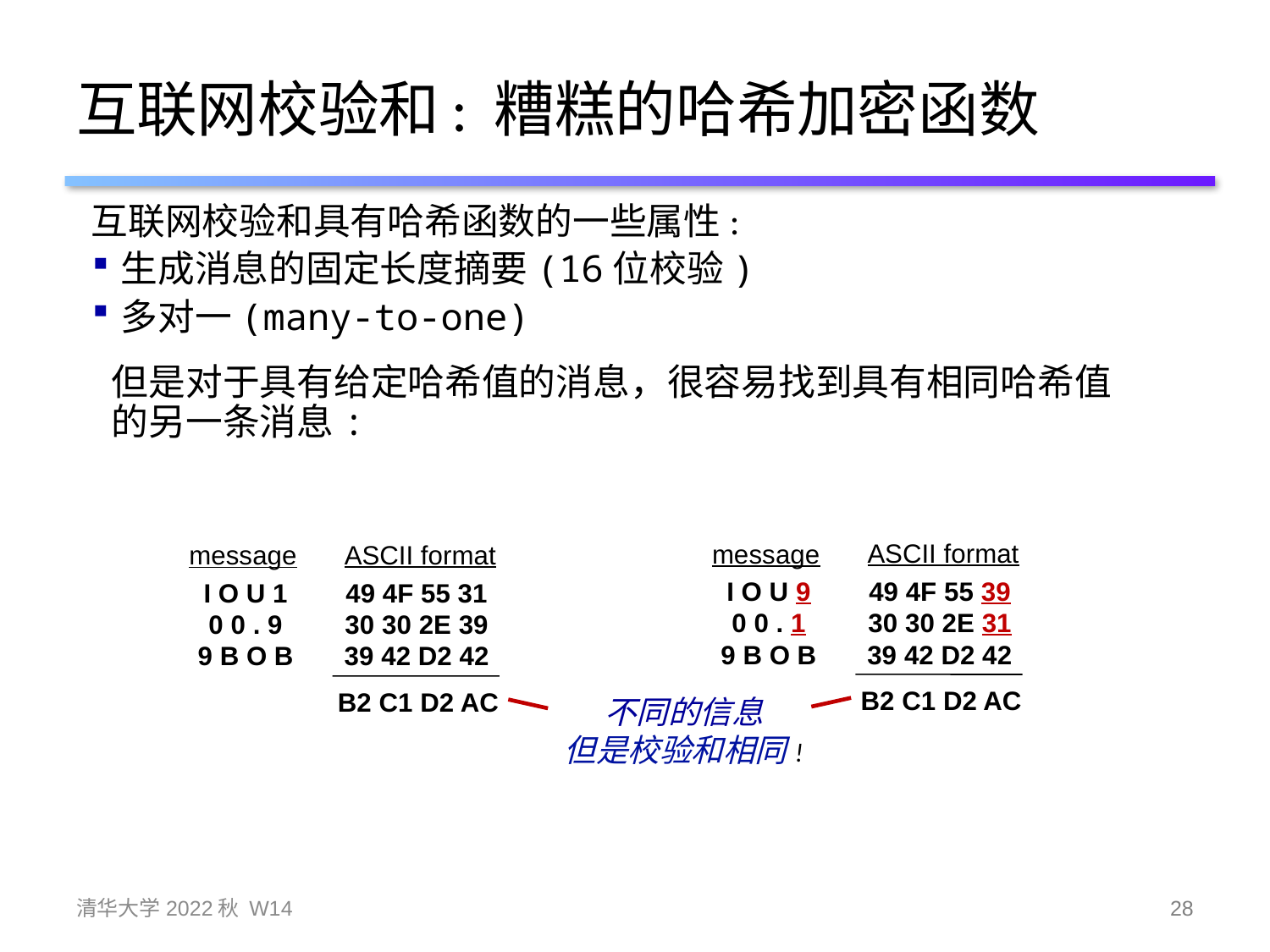

# 互联网校验和: 糟糕的哈希加密函数
互联网校验和具有哈希函数的一些属性:
生成消息的固定长度摘要(16位校验)
多对一(many-to-one)
但是对于具有给定哈希值的消息，很容易找到具有相同哈希值的另一条消息:
ASCII format
message
ASCII format
message
I O U 9
0 0 . 1
9 B O B
49 4F 55 39
30 30 2E 31
39 42 D2 42
I O U 1
0 0 . 9
9 B O B
49 4F 55 31
30 30 2E 39
39 42 D2 42

B2 C1 D2 AC
B2 C1 D2 AC
不同的信息
但是校验和相同!

清华大学2022秋 W14
28